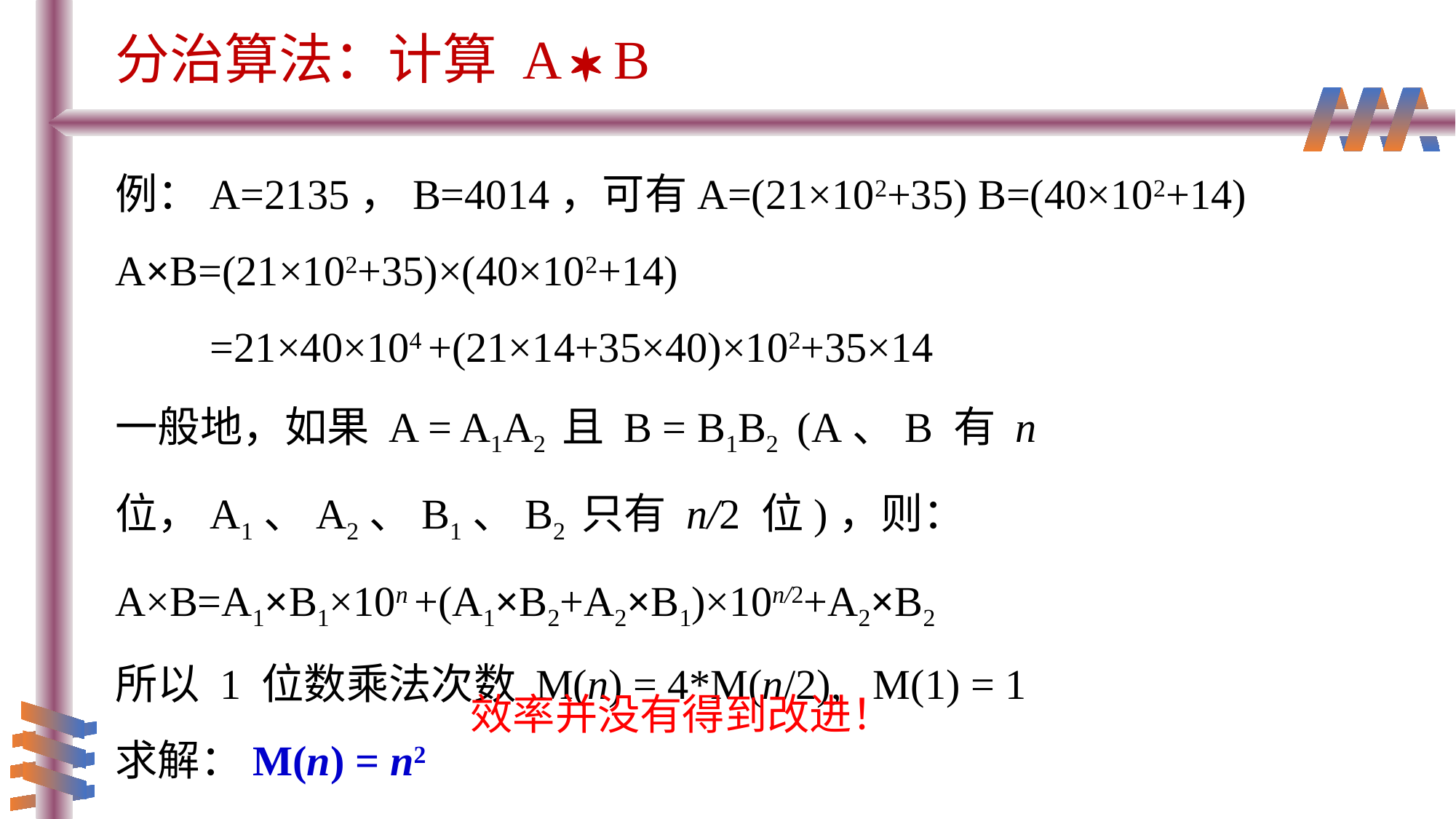

# 分治算法：计算 A ∗ B
例：A=2135，B=4014，可有A=(21×102+35) B=(40×102+14)
A×B=(21×102+35)×(40×102+14)
         =21×40×104 +(21×14+35×40)×102+35×14
一般地，如果 A = A1A2 且 B = B1B2   (A、B 有 n 位，A1、A2、B1、B2 只有 n/2 位)，则：
A×B=A1×B1×10n +(A1×B2+A2×B1)×10n/2+A2×B2
所以 1 位数乘法次数 M(n) = 4*M(n/2),   M(1) = 1
求解：M(n) = n2
效率并没有得到改进！